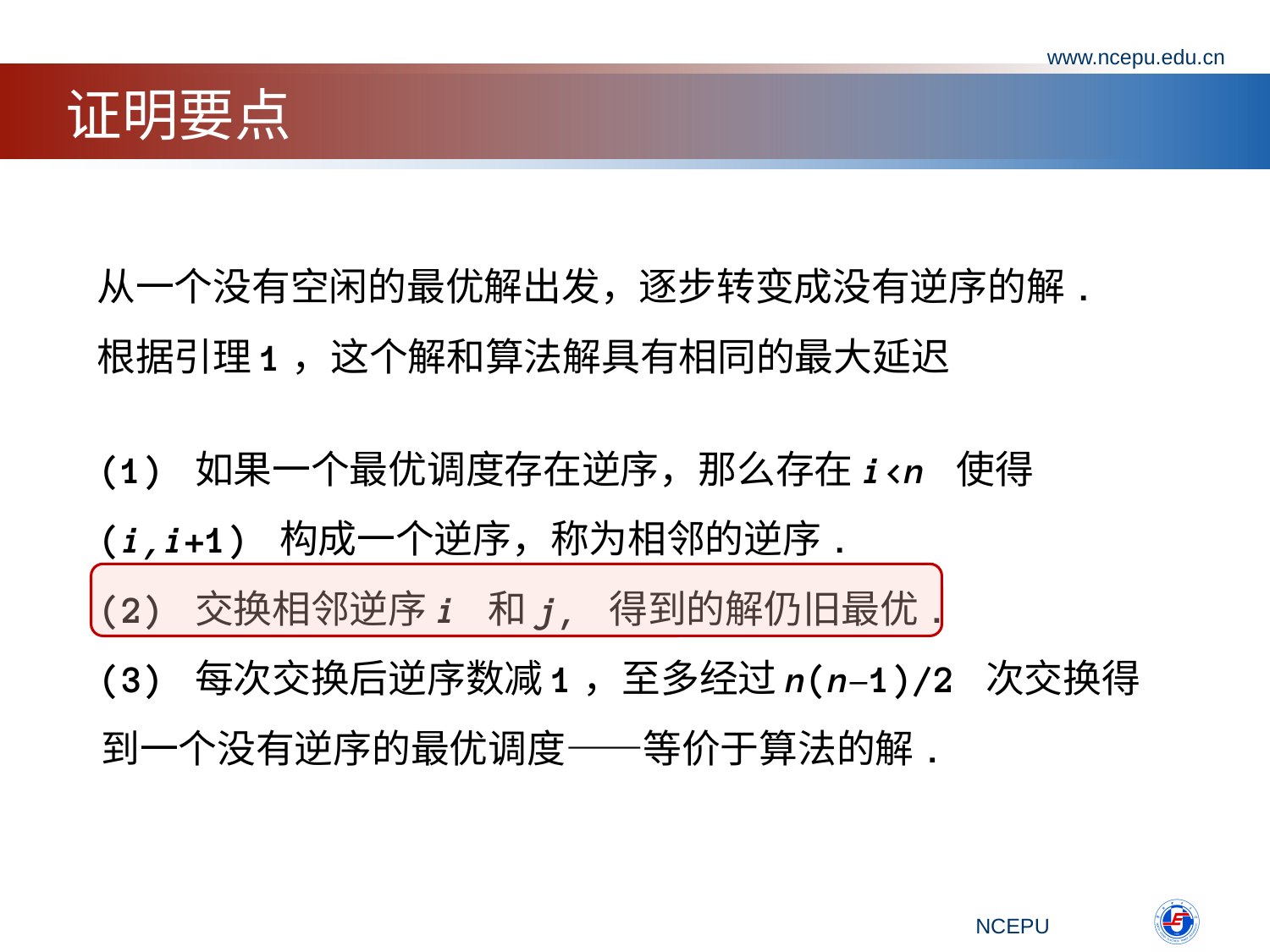

www.ncepu.edu.cn
# 证明要点
从一个没有空闲的最优解出发，逐步转变成没有逆序的解. 根据引理1，这个解和算法解具有相同的最大延迟
(1) 如果一个最优调度存在逆序，那么存在i<n 使得(i,i+1) 构成一个逆序，称为相邻的逆序.
(2) 交换相邻逆序i 和j, 得到的解仍旧最优.
(3) 每次交换后逆序数减1，至多经过n(n−1)/2 次交换得到一个没有逆序的最优调度——等价于算法的解.

NCEPU